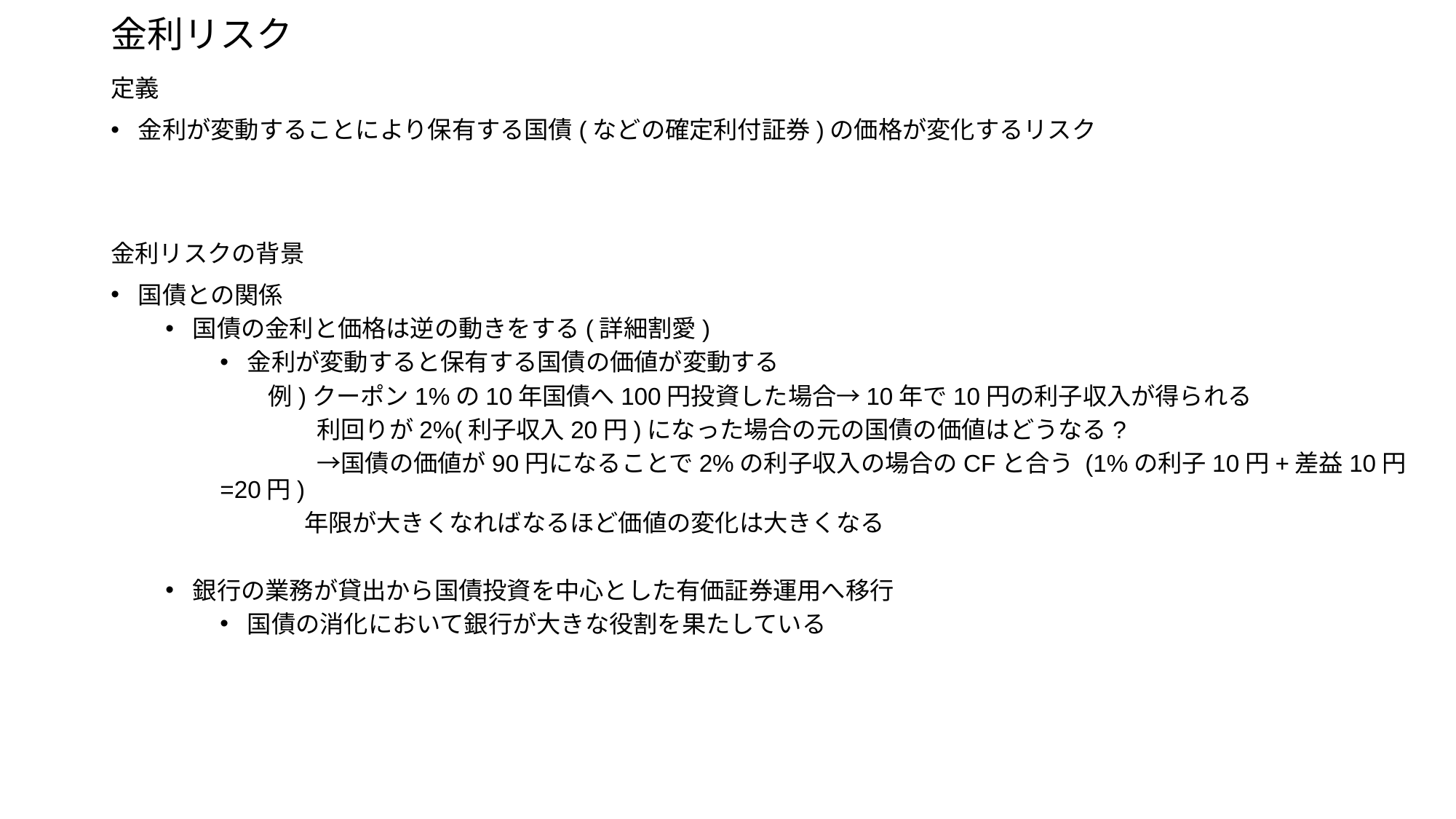

# 金利リスク
定義
金利が変動することにより保有する国債(などの確定利付証券)の価格が変化するリスク

金利リスクの背景
国債との関係
国債の金利と価格は逆の動きをする(詳細割愛)
金利が変動すると保有する国債の価値が変動する
　　例)クーポン1%の10年国債へ100円投資した場合→10年で10円の利子収入が得られる
　　　　利回りが2%(利子収入20円)になった場合の元の国債の価値はどうなる?
　　　　→国債の価値が90円になることで2%の利子収入の場合のCFと合う (1%の利子10円+差益10円=20円)
年限が大きくなればなるほど価値の変化は大きくなる

銀行の業務が貸出から国債投資を中心とした有価証券運用へ移行
国債の消化において銀行が大きな役割を果たしている